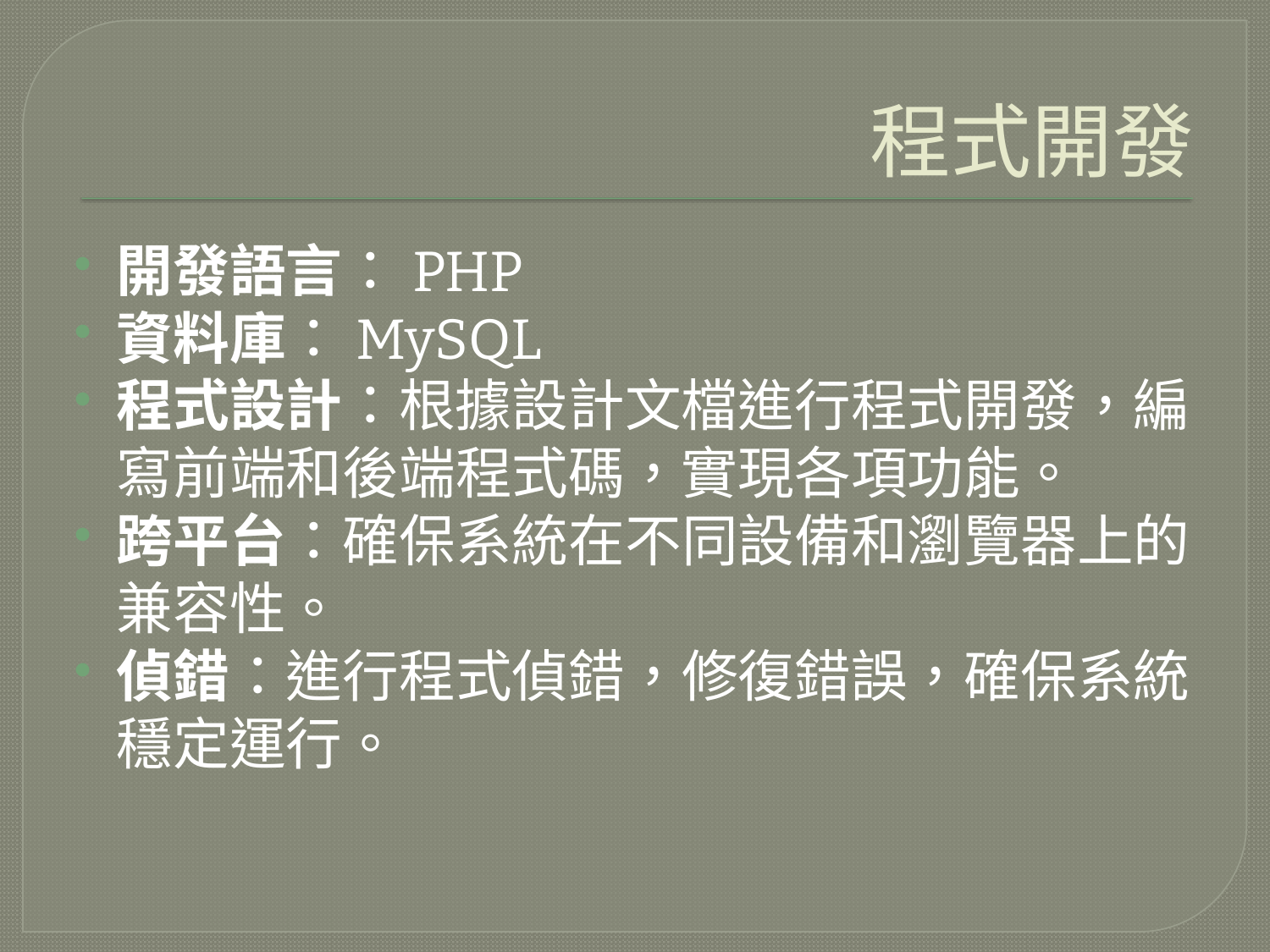

# 程式開發
開發語言：PHP
資料庫：MySQL
程式設計：根據設計文檔進行程式開發，編寫前端和後端程式碼，實現各項功能。
跨平台：確保系統在不同設備和瀏覽器上的兼容性。
偵錯：進行程式偵錯，修復錯誤，確保系統穩定運行。